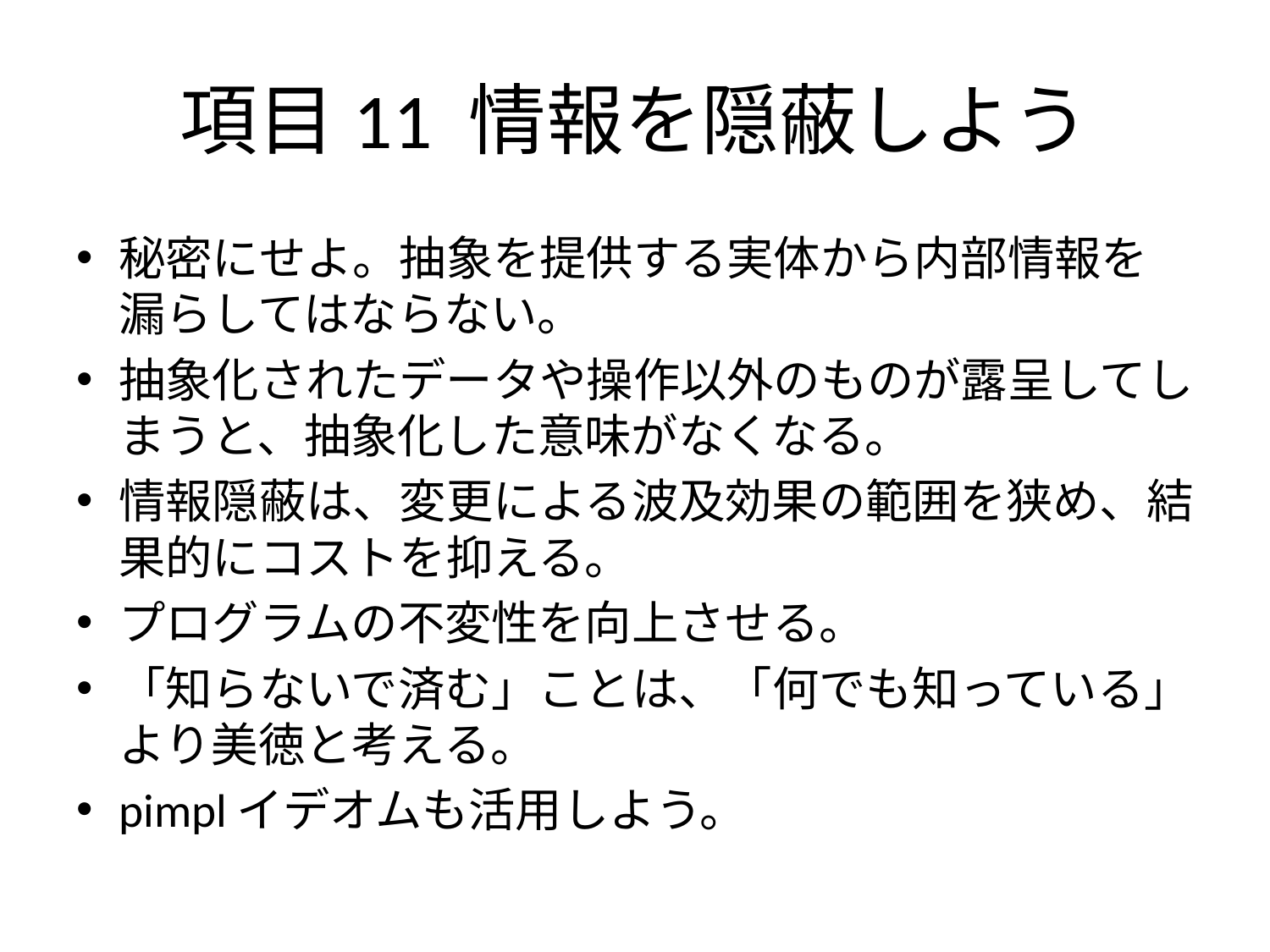

# 項目11 情報を隠蔽しよう
秘密にせよ。抽象を提供する実体から内部情報を漏らしてはならない。
抽象化されたデータや操作以外のものが露呈してしまうと、抽象化した意味がなくなる。
情報隠蔽は、変更による波及効果の範囲を狭め、結果的にコストを抑える。
プログラムの不変性を向上させる。
「知らないで済む」ことは、「何でも知っている」より美徳と考える。
pimplイデオムも活用しよう。